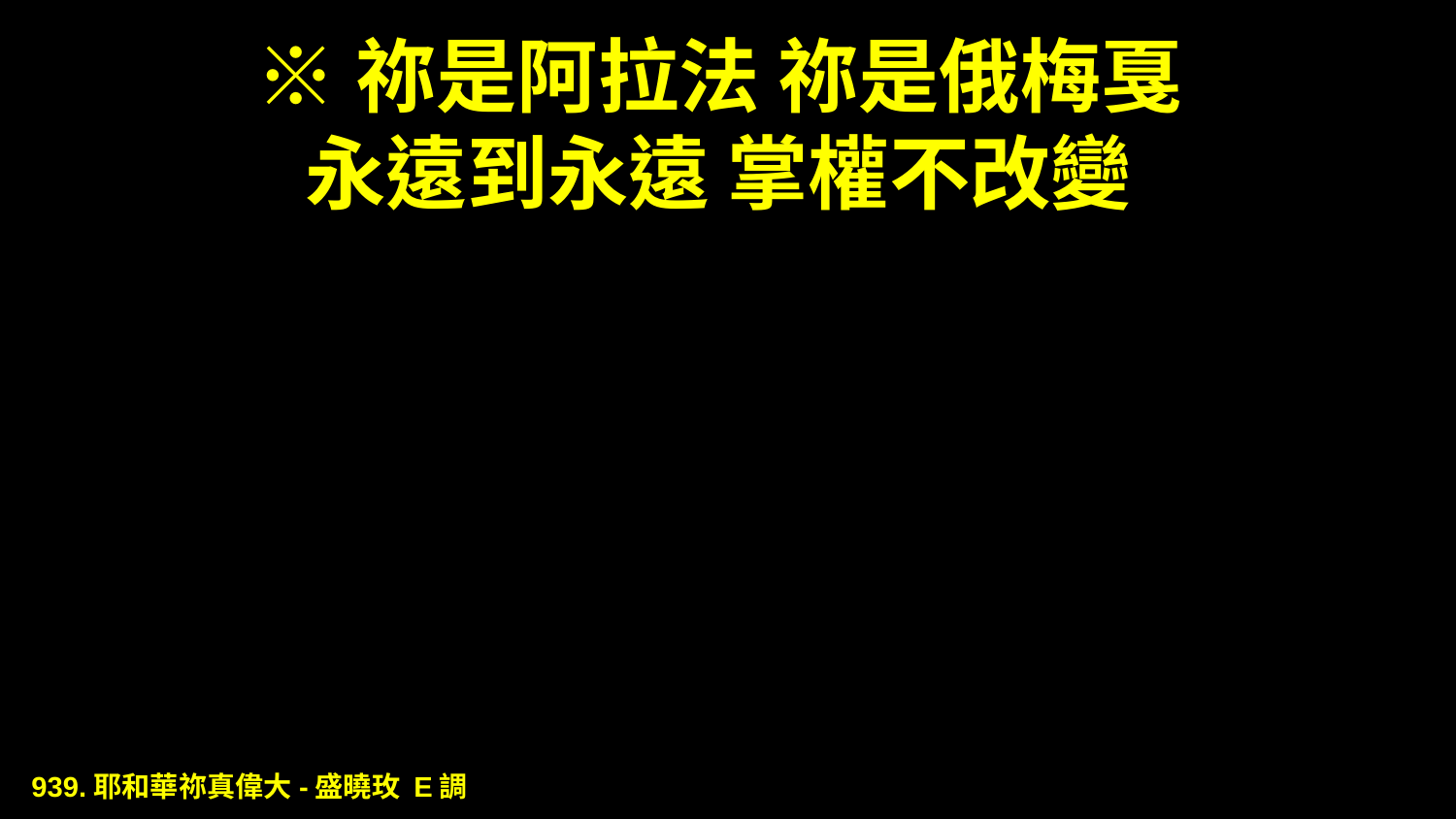

# ※祢是阿拉法 祢是俄梅戛 永遠到永遠 掌權不改變
939.耶和華祢真偉大-盛曉玫 E調